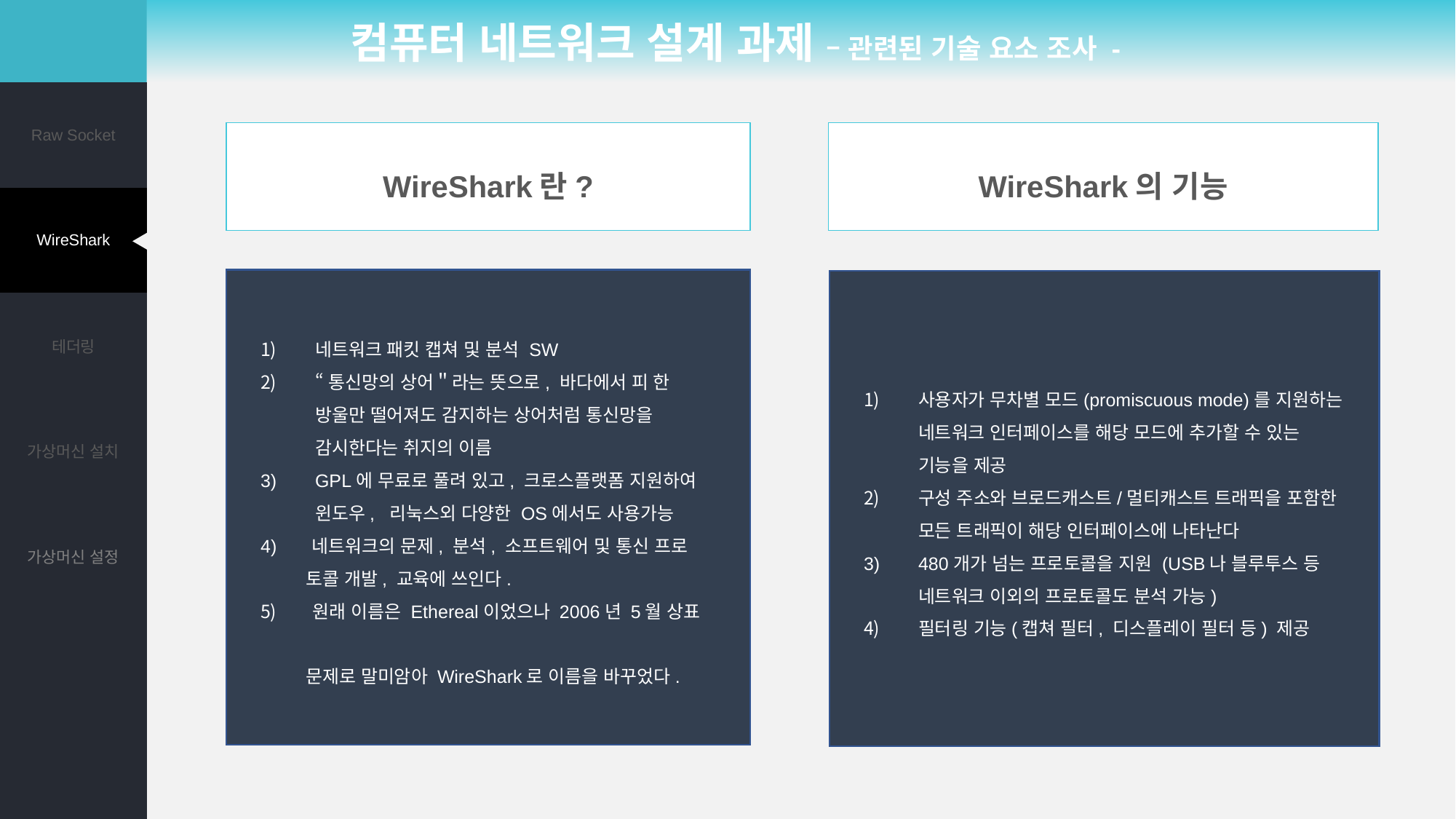

컴퓨터 네트워크 설계 과제 – 관련된 기술 요소 조사 -
| Raw Socket |
| --- |
| WireShark |
| 테더링 |
| 가상머신 설치 |
| 가상머신 설정 |
|  |
|  |
WireShark란?
WireShark의 기능

네트워크 패킷 캡쳐 및 분석 SW
“통신망의 상어＂라는 뜻으로, 바다에서 피 한 방울만 떨어져도 감지하는 상어처럼 통신망을 감시한다는 취지의 이름
GPL에 무료로 풀려 있고, 크로스플랫폼 지원하여 윈도우,  리눅스외 다양한 OS에서도 사용가능
4)      네트워크의 문제, 분석, 소프트웨어 및 통신 프로
        토콜 개발, 교육에 쓰인다.
    원래 이름은 Ethereal이었으나 2006년 5월 상표
        문제로 말미암아 WireShark로 이름을 바꾸었다.
사용자가 무차별 모드(promiscuous mode)를 지원하는 네트워크 인터페이스를 해당 모드에 추가할 수 있는 기능을 제공
구성 주소와 브로드캐스트/멀티캐스트 트래픽을 포함한 모든 트래픽이 해당 인터페이스에 나타난다
480개가 넘는 프로토콜을 지원 (USB나 블루투스 등 네트워크 이외의 프로토콜도 분석 가능)
필터링 기능(캡쳐 필터, 디스플레이 필터 등) 제공